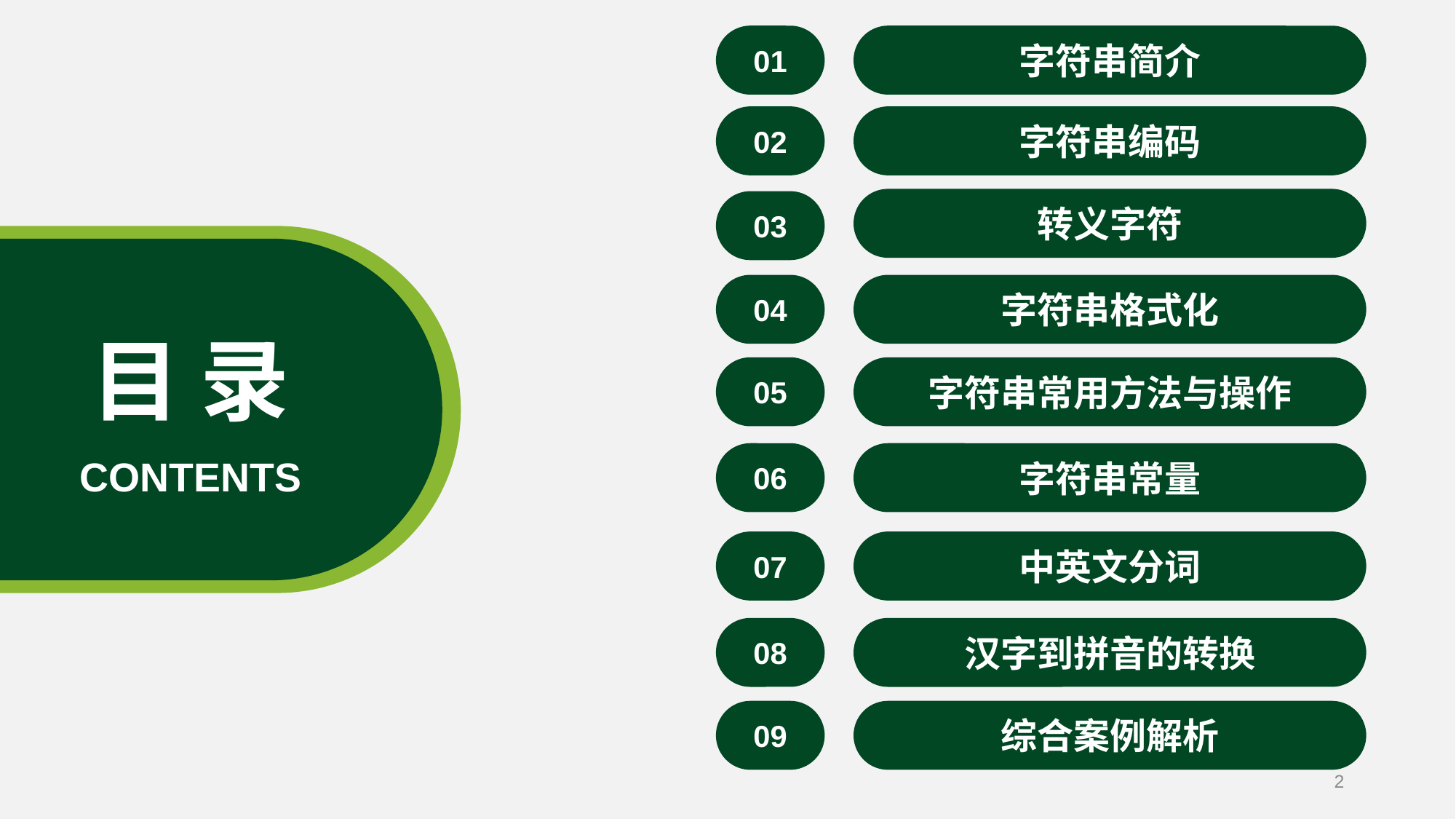

01
字符串简介
02
字符串编码
转义字符
03

04
字符串格式化
目 录
05
字符串常用方法与操作
06
字符串常量
CONTENTS
07
中英文分词
08
汉字到拼音的转换
09
综合案例解析
2